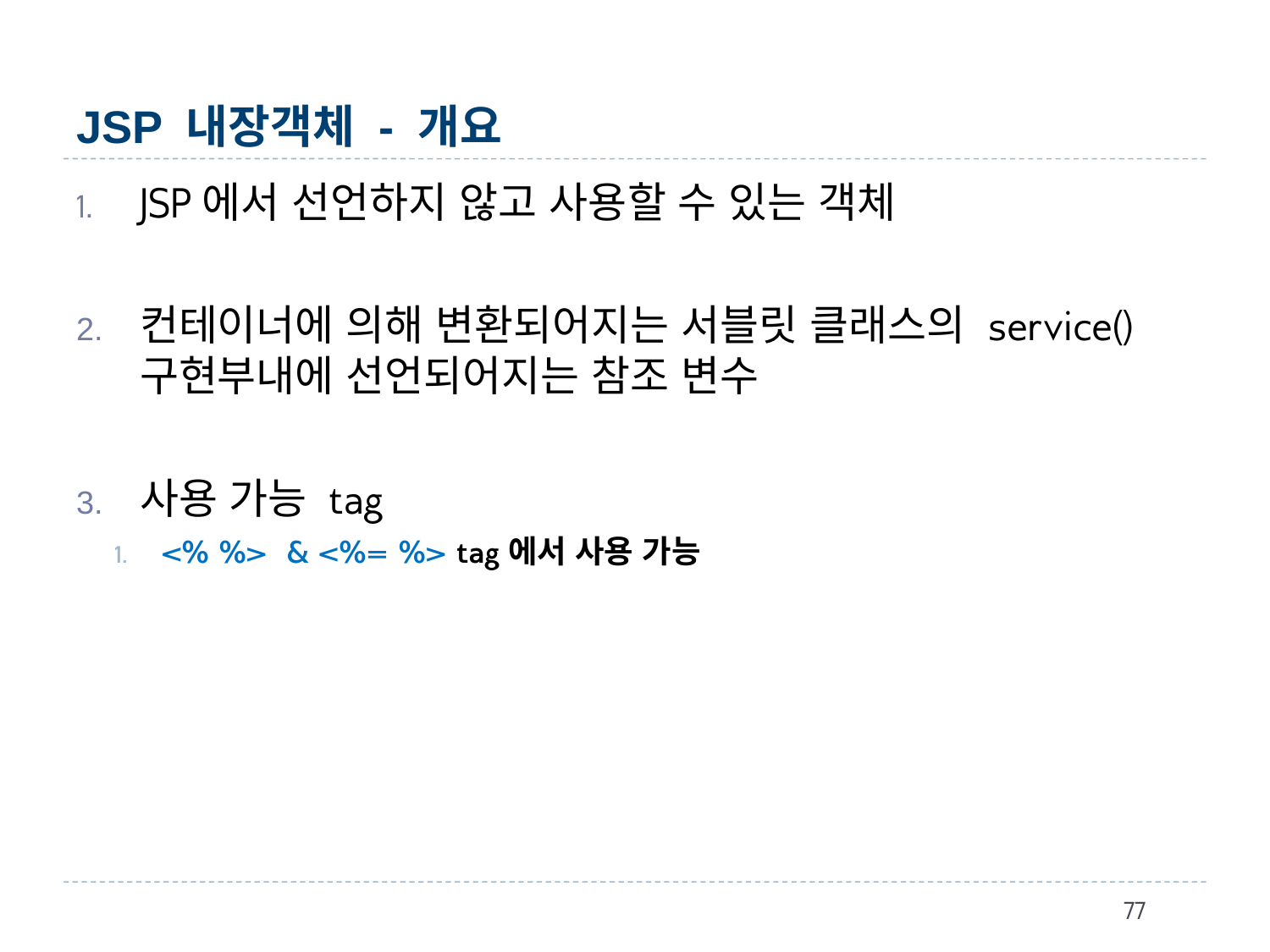

# JSP 내장객체 - 개요
JSP에서 선언하지 않고 사용할 수 있는 객체

컨테이너에 의해 변환되어지는 서블릿 클래스의 service() 구현부내에 선언되어지는 참조 변수

사용 가능 tag
<% %>  & <%= %> tag에서 사용 가능
77